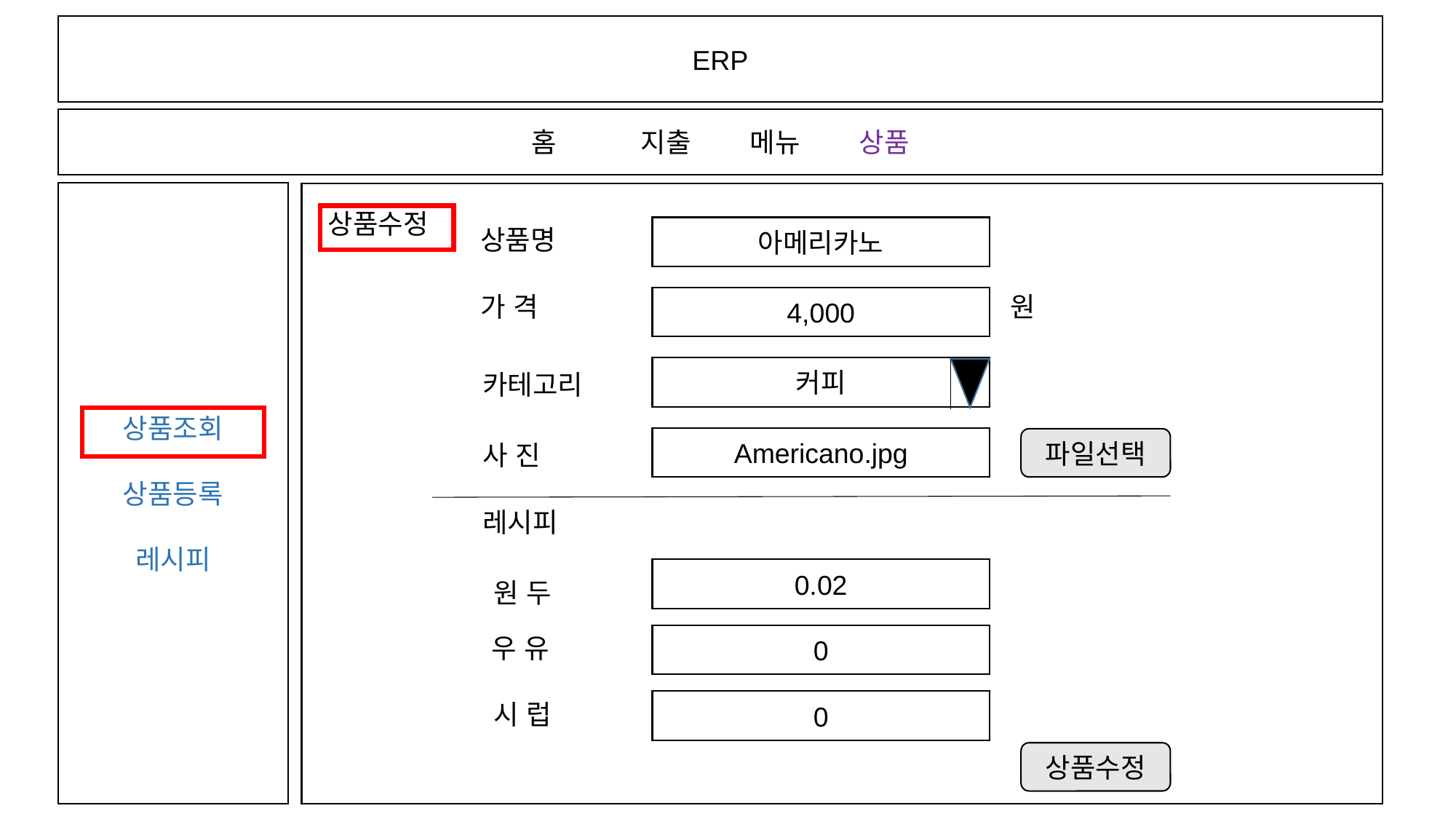

ERP
홈 	지출 	메뉴 	상품
상품조회

상품등록

레시피

상품수정

상품명
아메리카노
가 격
원
4,000
커피

카테고리

Americano.jpg
파일선택
사 진
레시피
0.02
원 두
0
우 유
0
시 럽
상품수정